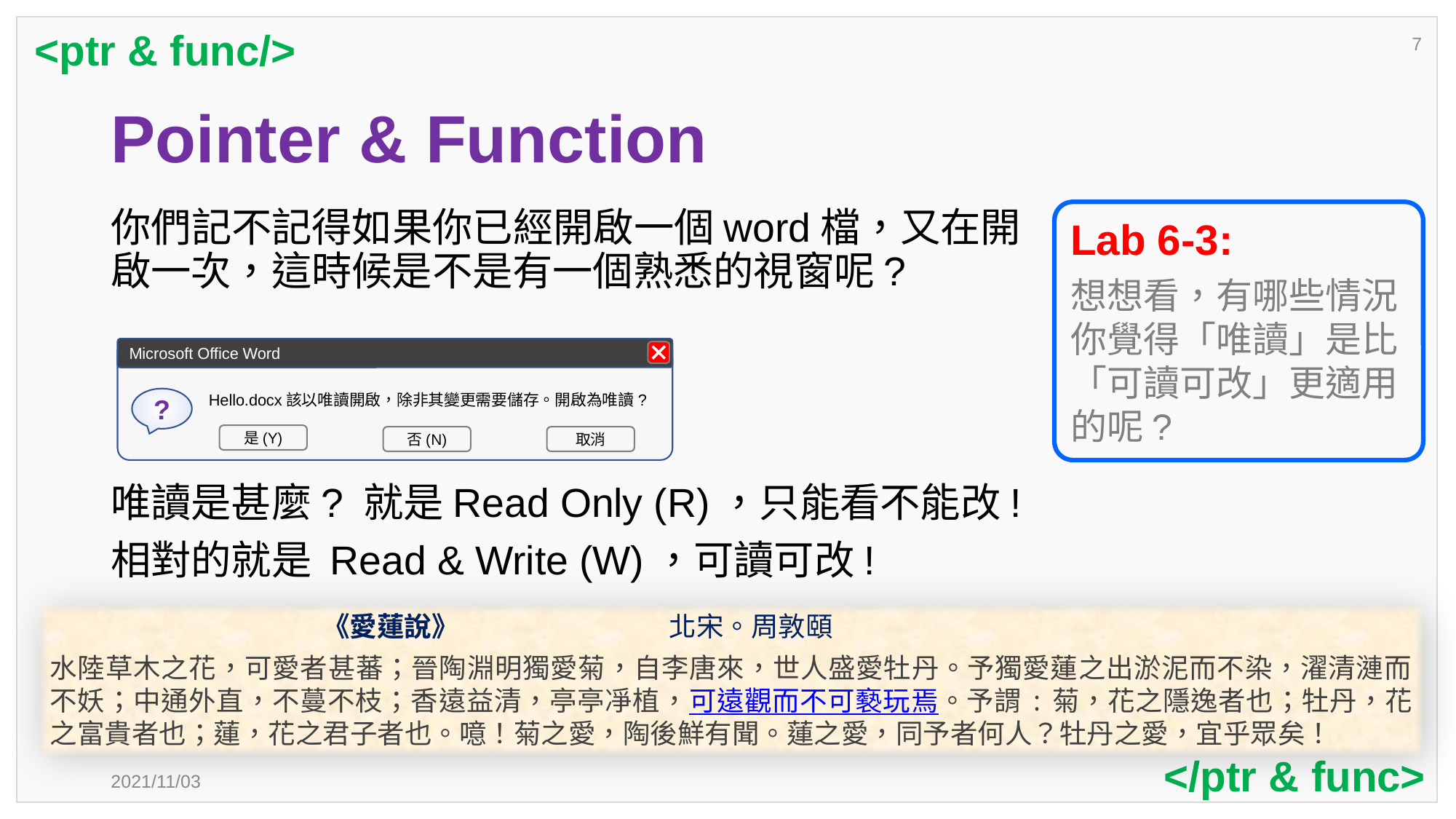

<ptr & func/>
7
# Pointer & Function
你們記不記得如果你已經開啟一個word檔，又在開啟一次，這時候是不是有一個熟悉的視窗呢?

唯讀是甚麼? 就是Read Only (R)，只能看不能改!
相對的就是 Read & Write (W)，可讀可改!
Lab 6-3:
想想看，有哪些情況你覺得「唯讀」是比「可讀可改」更適用的呢?
Microsoft Office Word
               Hello.docx該以唯讀開啟，除非其變更需要儲存。開啟為唯讀?

?
是(Y)
否(N)
取消
                                           《愛蓮說》                                  北宋。周敦頤
水陸草木之花，可愛者甚蕃；晉陶淵明獨愛菊，自李唐來，世人盛愛牡丹。予獨愛蓮之出淤泥而不染，濯清漣而不妖；中通外直，不蔓不枝；香遠益清，亭亭凈植，可遠觀而不可褻玩焉。予謂:菊，花之隱逸者也；牡丹，花之富貴者也；蓮，花之君子者也。噫！菊之愛，陶後鮮有聞。蓮之愛，同予者何人？牡丹之愛，宜乎眾矣！
</ptr & func>
2021/11/03